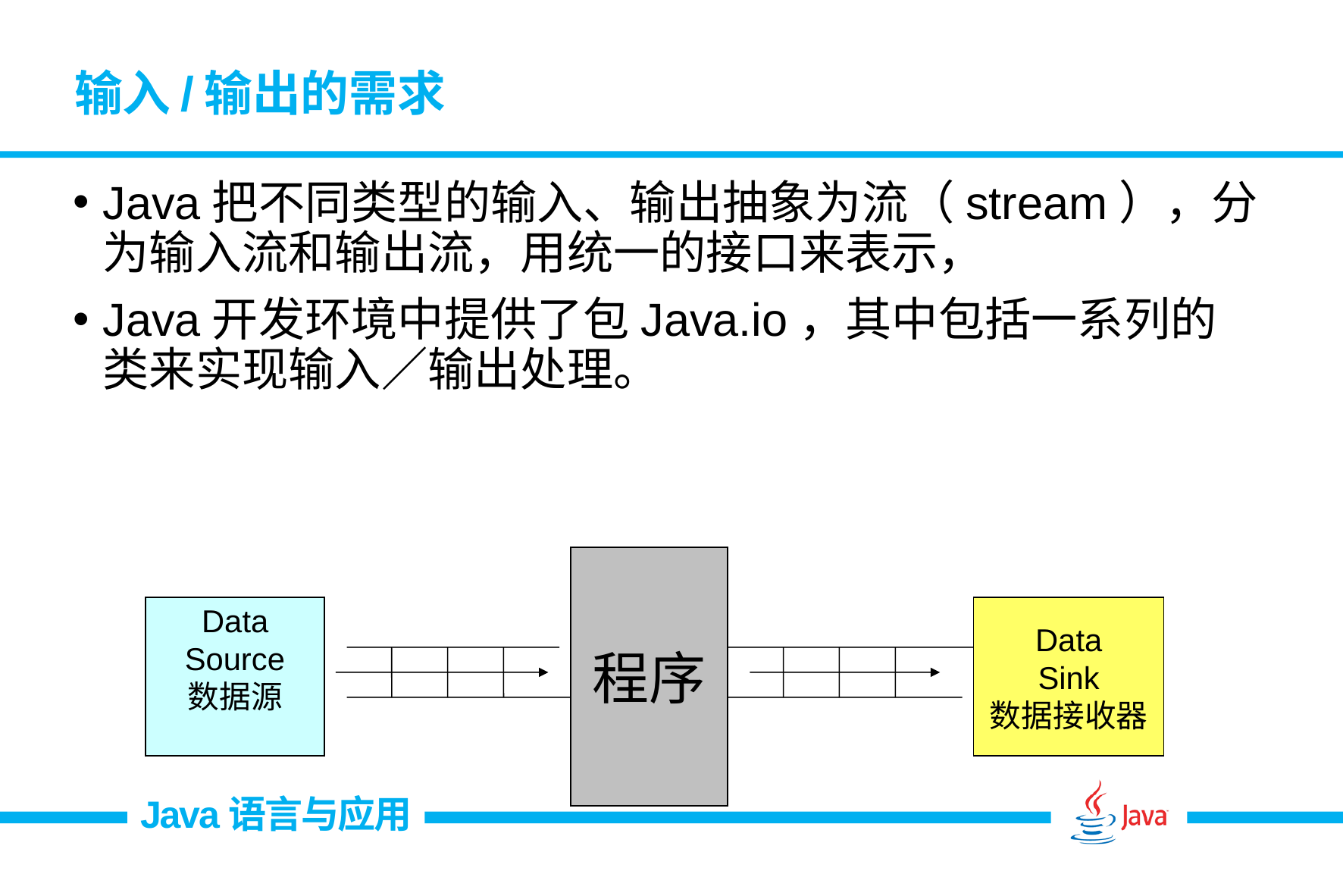

# 输入/输出的需求
Java把不同类型的输入、输出抽象为流（stream），分为输入流和输出流，用统一的接口来表示，
Java开发环境中提供了包Java.io，其中包括一系列的类来实现输入／输出处理。
程序
Data
Source
数据源

Data
Sink
数据接收器

3